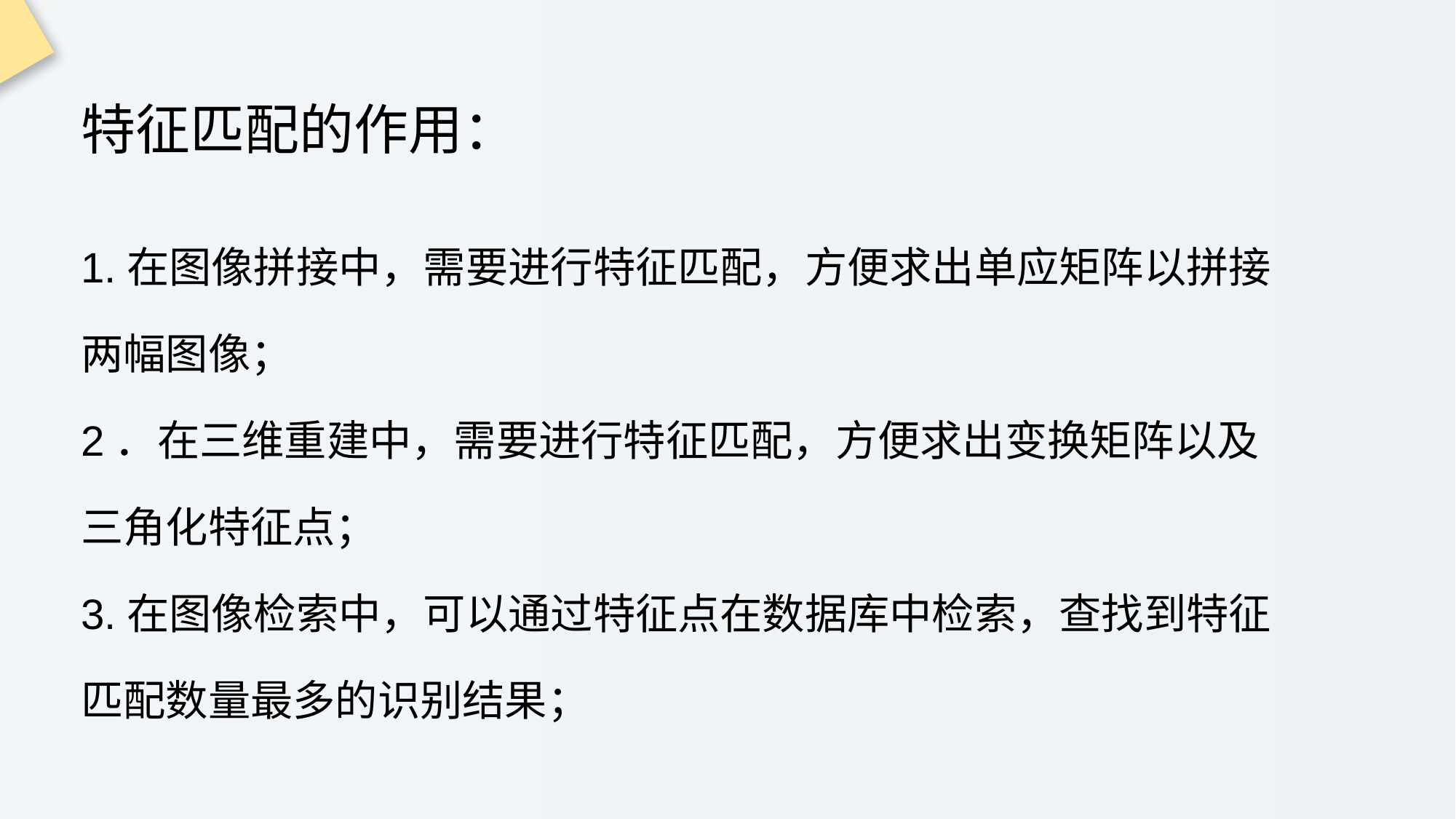

特征匹配的作用：

1.在图像拼接中，需要进行特征匹配，方便求出单应矩阵以拼接两幅图像；
2．在三维重建中，需要进行特征匹配，方便求出变换矩阵以及三角化特征点；
3.在图像检索中，可以通过特征点在数据库中检索，查找到特征匹配数量最多的识别结果；